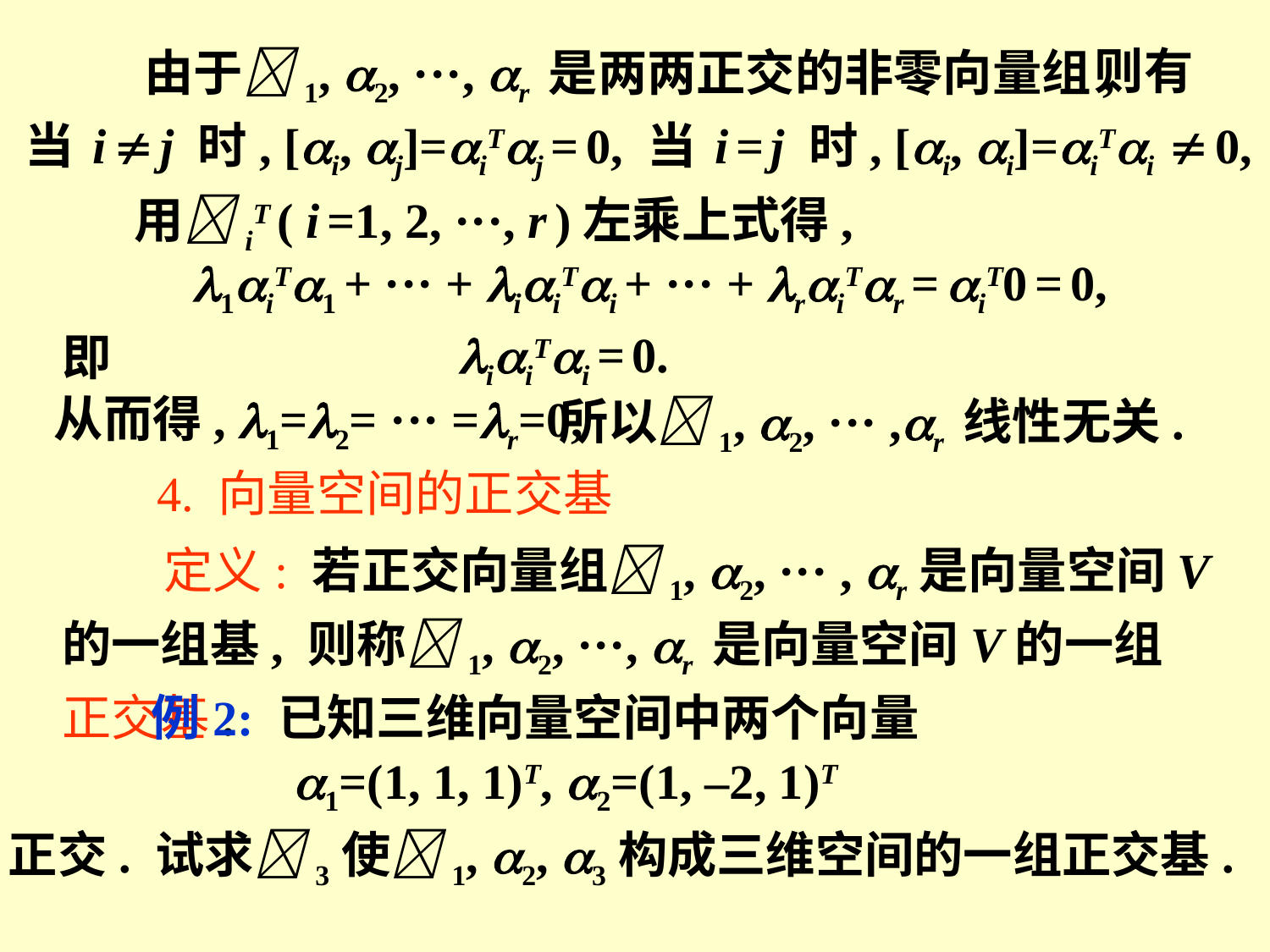

则有
由于α1, α2, ···, αr 是两两正交的非零向量组,
当 i ≠ j 时, [αi, αj]=αiTαj = 0, 当 i = j 时, [αi, αi]=αiTαi  ≠ 0,
用αiT ( i =1, 2, ···, r )左乘上式得,
λ1αiTα1 + ··· + λiαiTαi + ··· + λrαiTαr = αiT0 = 0,
λiαiTαi = 0.
即
所以α1, α2, ··· ,αr 线性无关.
从而得, λ1=λ2= ··· =λr=0,
4. 向量空间的正交基
        定义: 若正交向量组α1, α2, ··· , αr是向量空间V的一组基, 则称α1, α2, ···, αr 是向量空间V的一组正交基.
例2: 已知三维向量空间中两个向量
α1=(1, 1, 1)T, α2=(1, –2, 1)T
正交. 试求α3使α1, α2, α3构成三维空间的一组正交基.